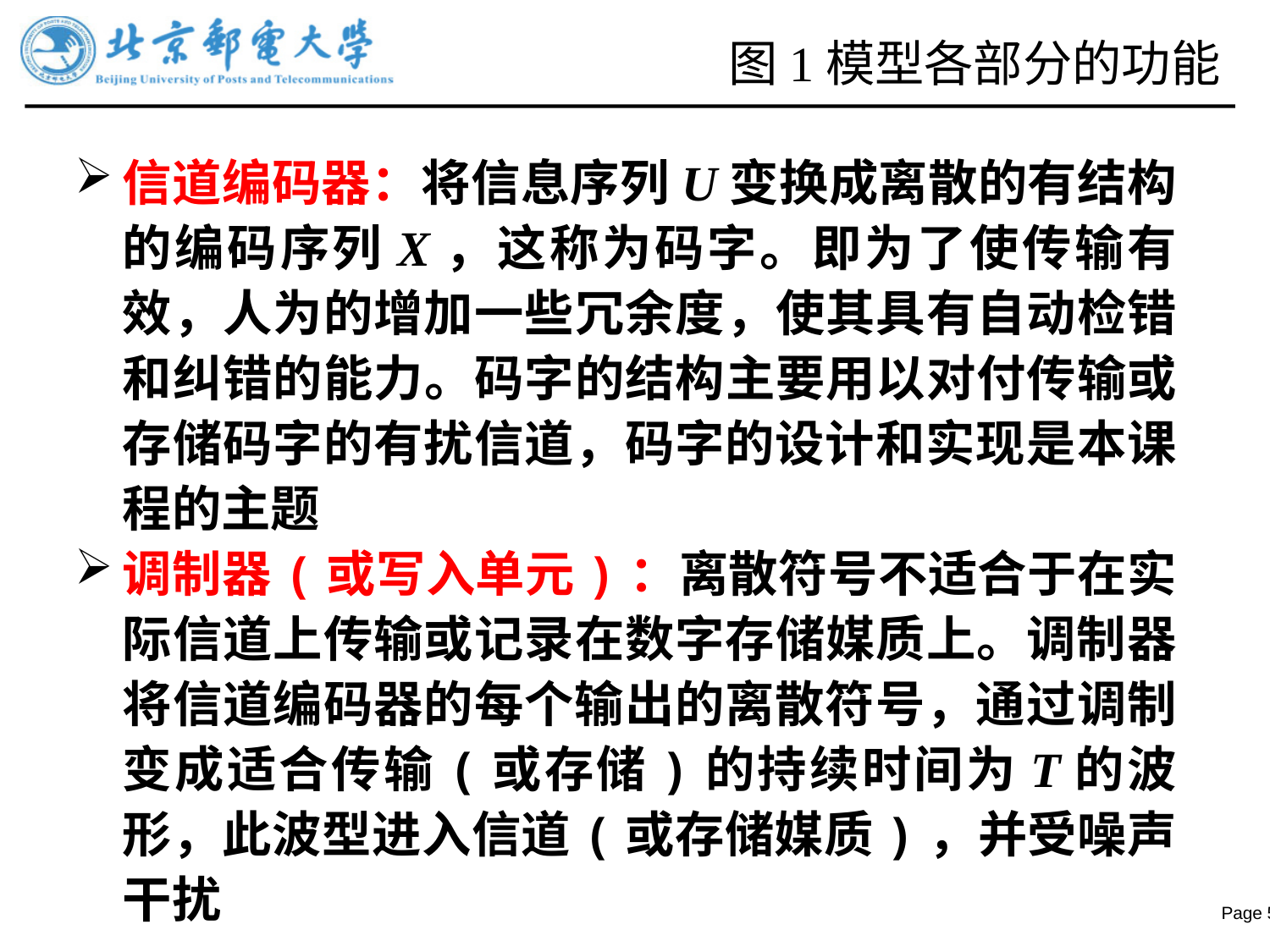

# 图1模型各部分的功能
信道编码器：将信息序列U变换成离散的有结构的编码序列X，这称为码字。即为了使传输有效，人为的增加一些冗余度，使其具有自动检错和纠错的能力。码字的结构主要用以对付传输或存储码字的有扰信道，码字的设计和实现是本课程的主题
调制器(或写入单元)：离散符号不适合于在实际信道上传输或记录在数字存储媒质上。调制器将信道编码器的每个输出的离散符号，通过调制变成适合传输(或存储)的持续时间为T的波形，此波型进入信道(或存储媒质)，并受噪声干扰